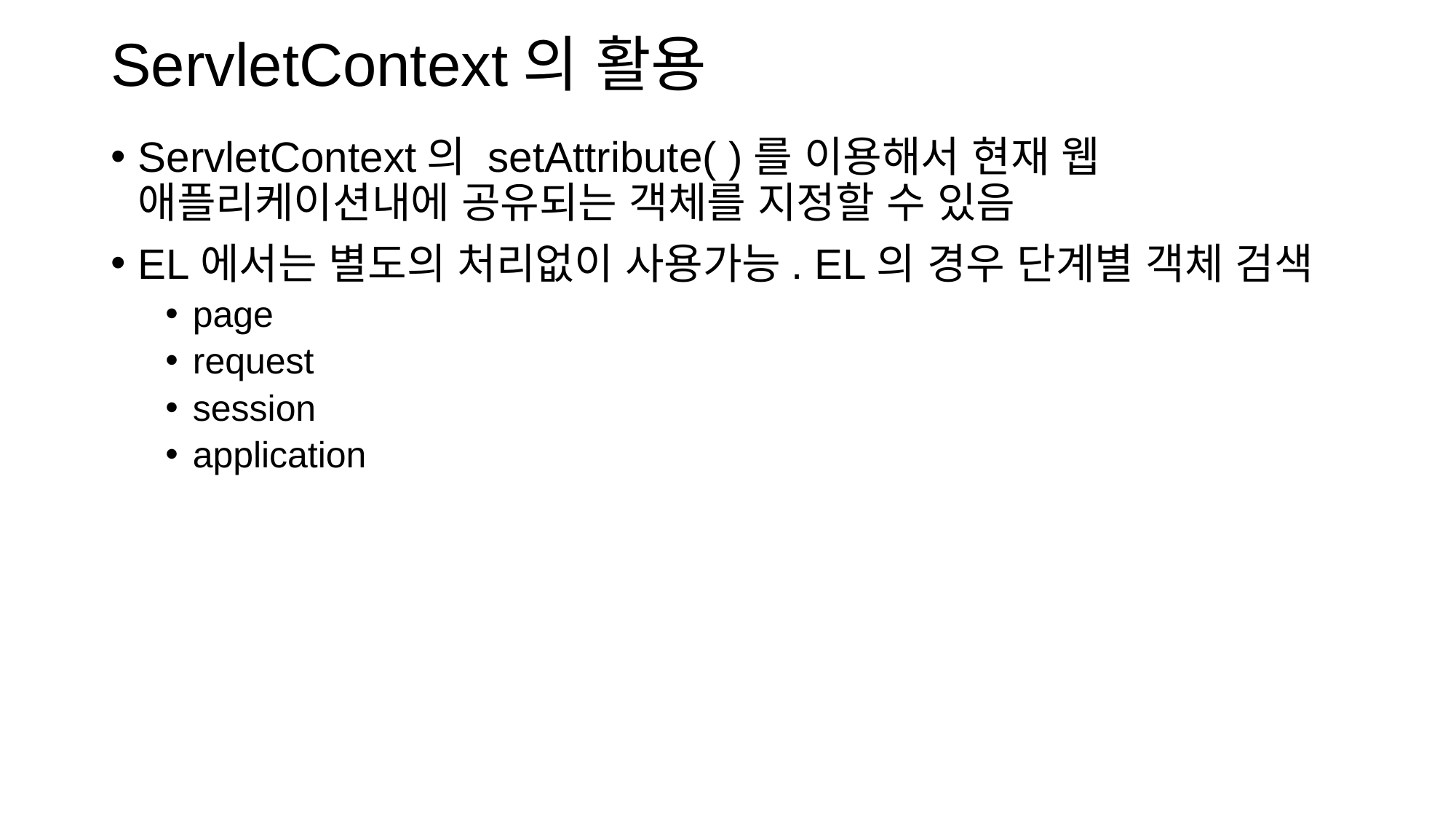

# ServletContext의 활용
ServletContext의 setAttribute( )를 이용해서 현재 웹 애플리케이션내에 공유되는 객체를 지정할 수 있음
EL에서는 별도의 처리없이 사용가능. EL의 경우 단계별 객체 검색
page
request
session
application